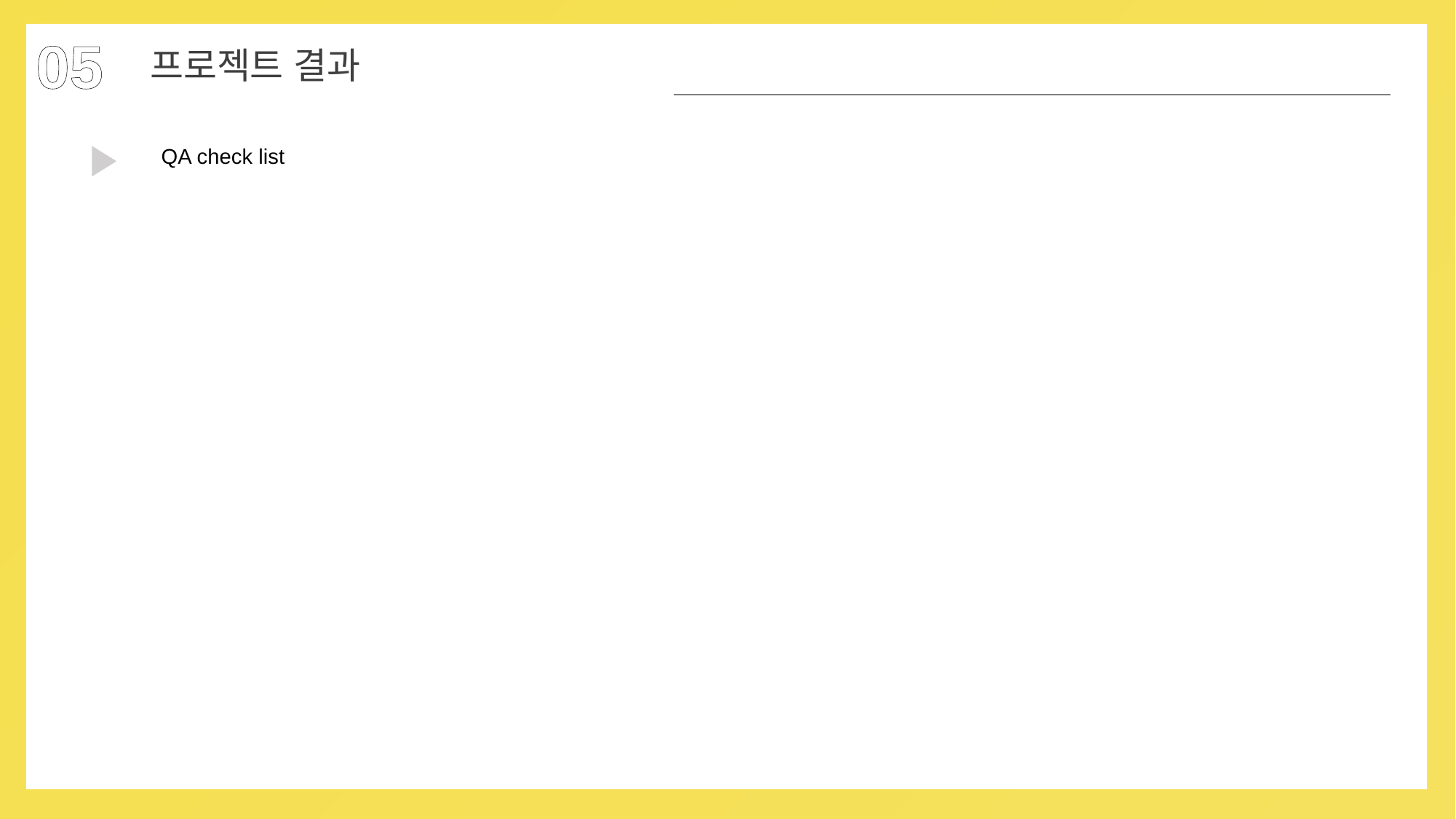

05
04

프로젝트 결과
QA check list
▶